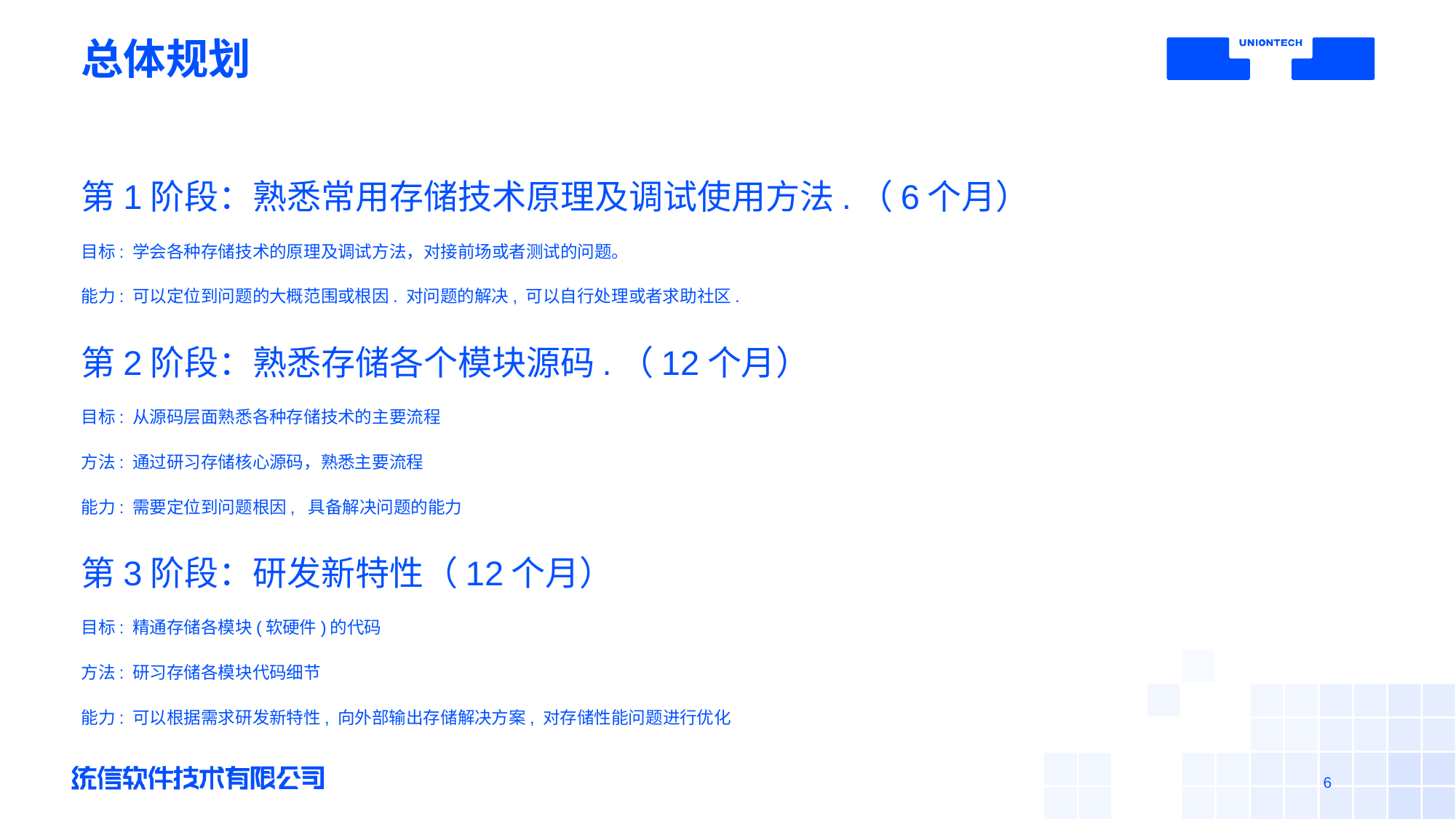

# 总体规划
第1阶段：熟悉常用存储技术原理及调试使用方法.（6个月）
目标: 学会各种存储技术的原理及调试方法，对接前场或者测试的问题。
能力: 可以定位到问题的大概范围或根因. 对问题的解决, 可以自行处理或者求助社区.
第2阶段：熟悉存储各个模块源码.（12个月）
目标: 从源码层面熟悉各种存储技术的主要流程
方法: 通过研习存储核心源码，熟悉主要流程
能力: 需要定位到问题根因,  具备解决问题的能力
第3阶段：研发新特性（12个月）
目标: 精通存储各模块(软硬件)的代码
方法: 研习存储各模块代码细节
能力: 可以根据需求研发新特性, 向外部输出存储解决方案, 对存储性能问题进行优化